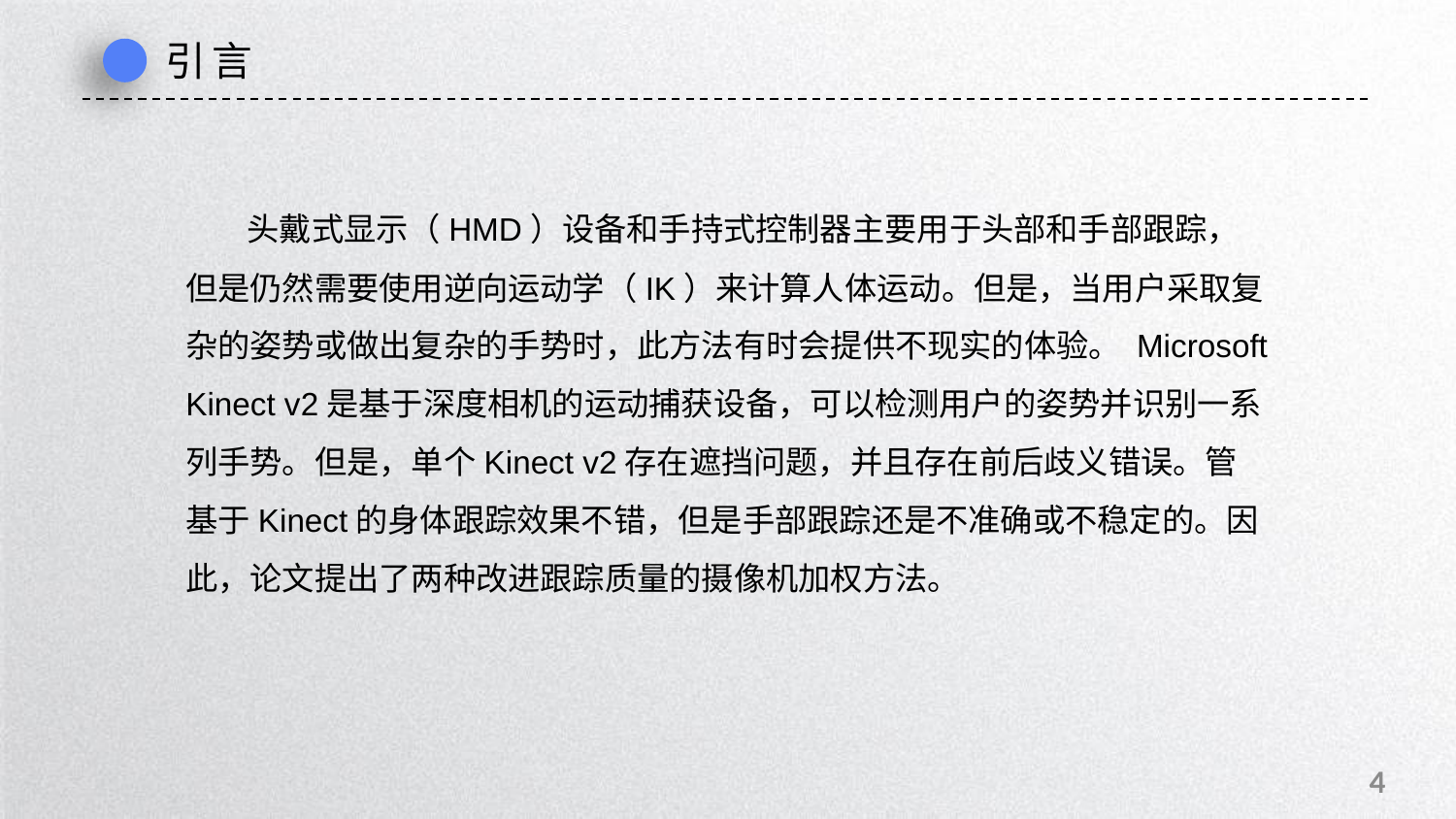

引言

       头戴式显示（HMD）设备和手持式控制器主要用于头部和手部跟踪，但是仍然需要使用逆向运动学（IK）来计算人体运动。但是，当用户采取复杂的姿势或做出复杂的手势时，此方法有时会提供不现实的体验。 Microsoft Kinect v2是基于深度相机的运动捕获设备，可以检测用户的姿势并识别一系列手势。但是，单个Kinect v2存在遮挡问题，并且存在前后歧义错误。管基于Kinect的身体跟踪效果不错，但是手部跟踪还是不准确或不稳定的。因此，论文提出了两种改进跟踪质量的摄像机加权方法。
4